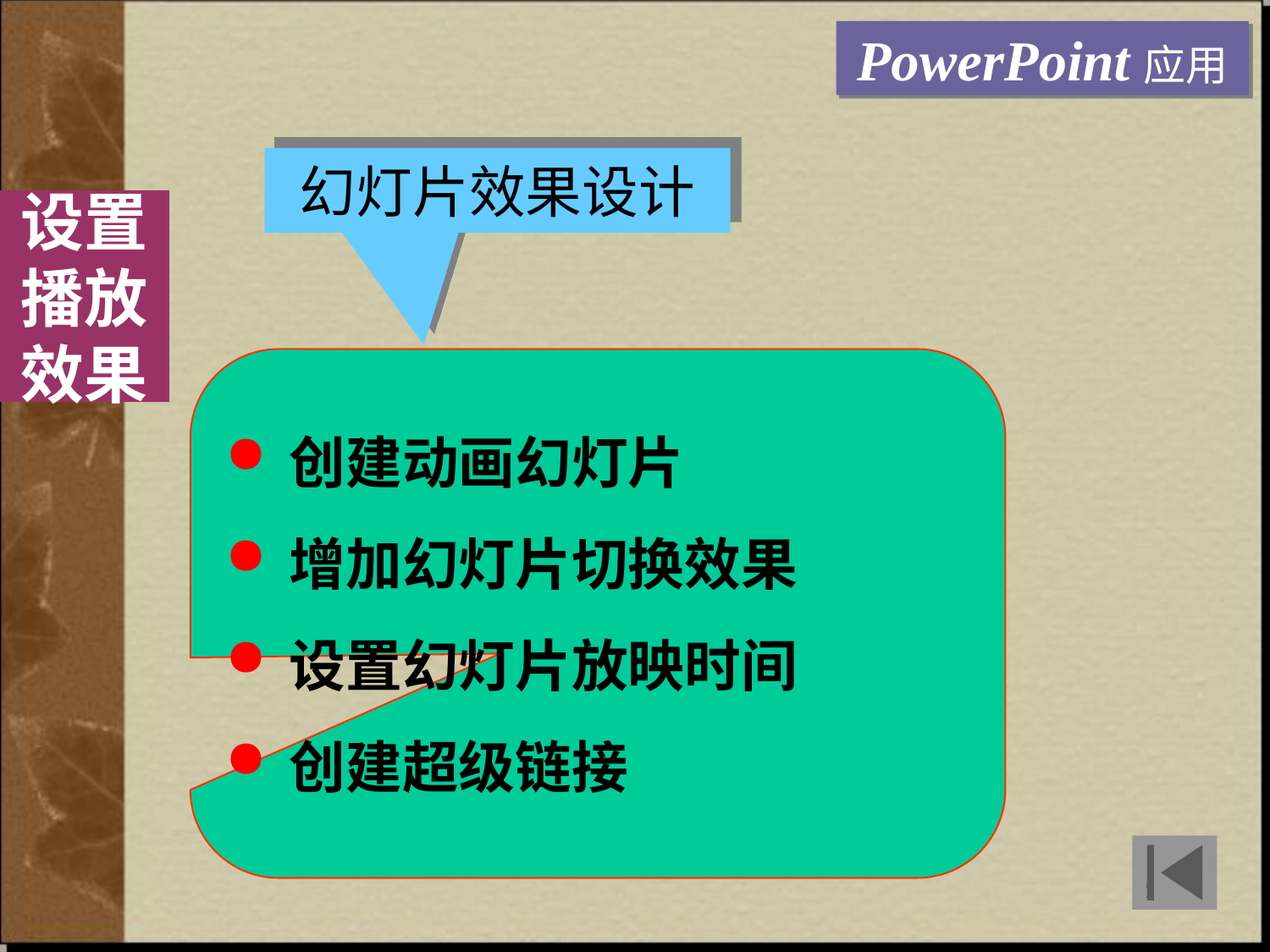

PowerPoint应用
幻灯片效果设计
# 设置播放效果
 创建动画幻灯片
 增加幻灯片切换效果
 设置幻灯片放映时间
 创建超级链接

23